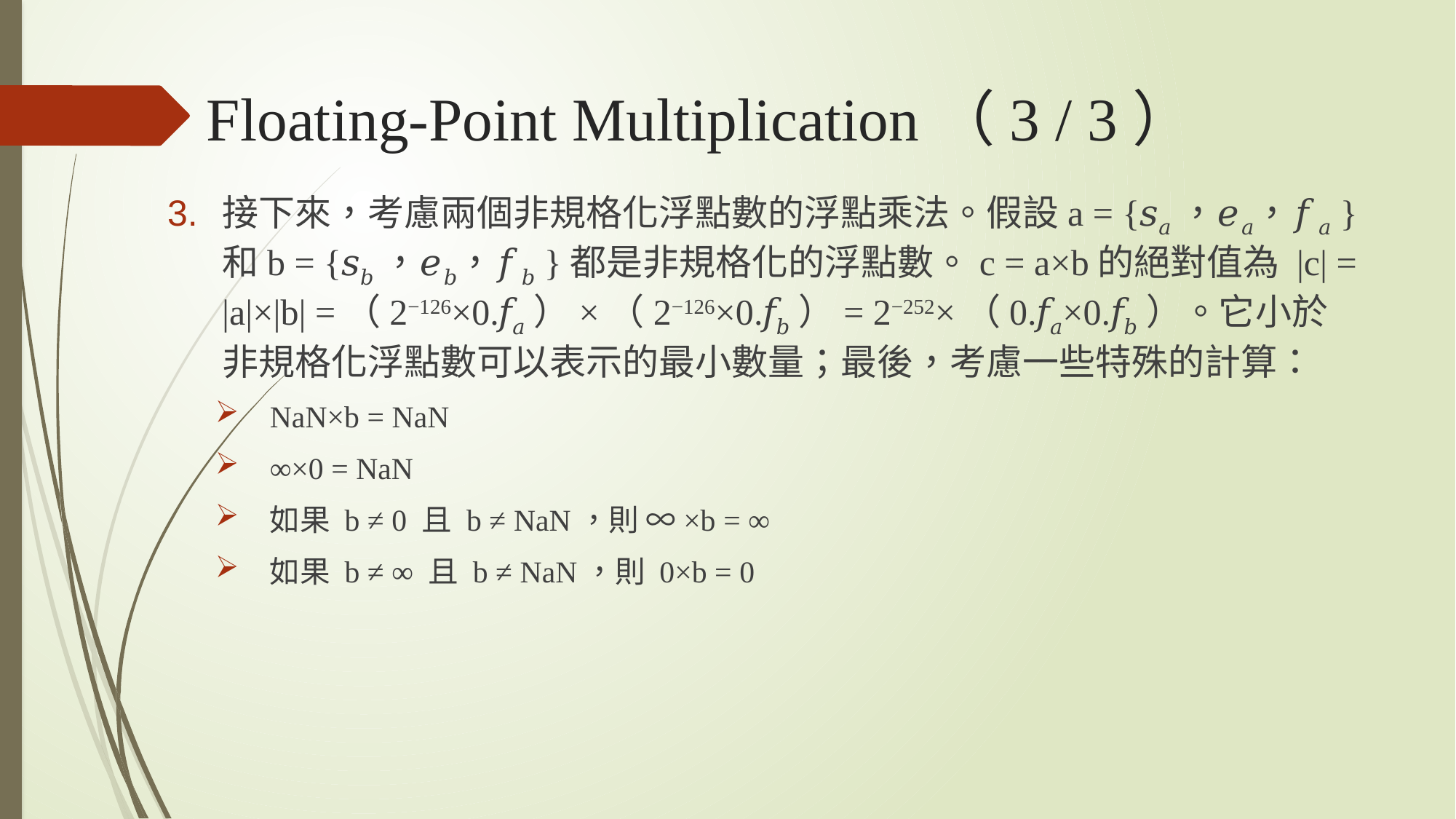

# Floating-Point Multiplication（3 / 3）
接下來，考慮兩個非規格化浮點數的浮點乘法。假設a = {𝑠𝑎，𝑒𝑎，𝑓𝑎}和b = {𝑠𝑏，𝑒𝑏，𝑓𝑏}都是非規格化的浮點數。c = a×b的絕對值為 |c| = |a|×|b| =（2−126×0.𝑓𝑎）×（2−126×0.𝑓𝑏）= 2−252×（0.𝑓𝑎×0.𝑓𝑏）。它小於非規格化浮點數可以表示的最小數量；最後，考慮一些特殊的計算：
NaN×b = NaN
∞×0 = NaN
如果 b ≠ 0 且 b ≠ NaN，則 ∞×b = ∞
如果 b ≠ ∞ 且 b ≠ NaN，則 0×b = 0